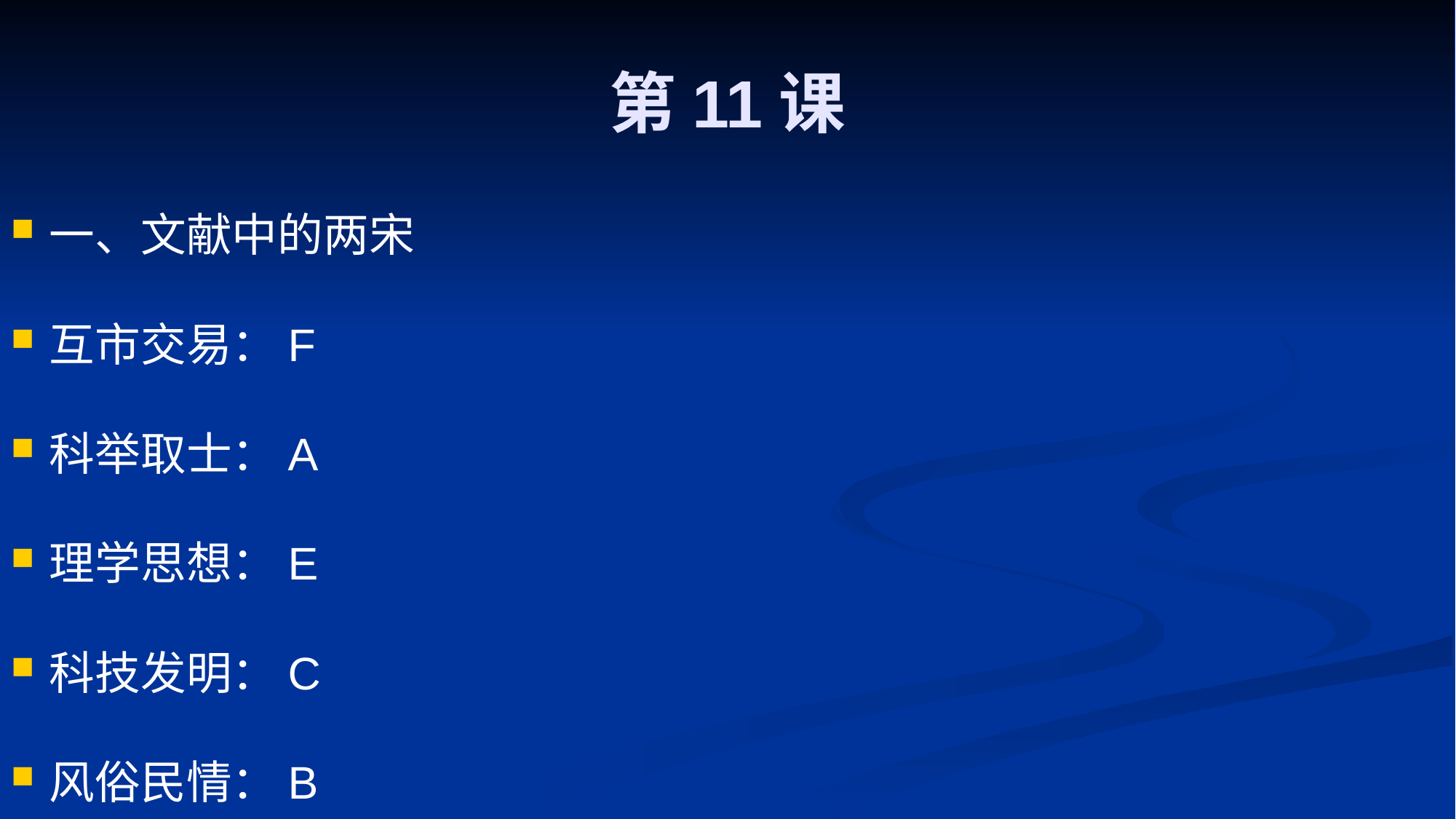

# 第11课
一、文献中的两宋
互市交易：F
科举取士：A
理学思想：E
科技发明：C
风俗民情：B